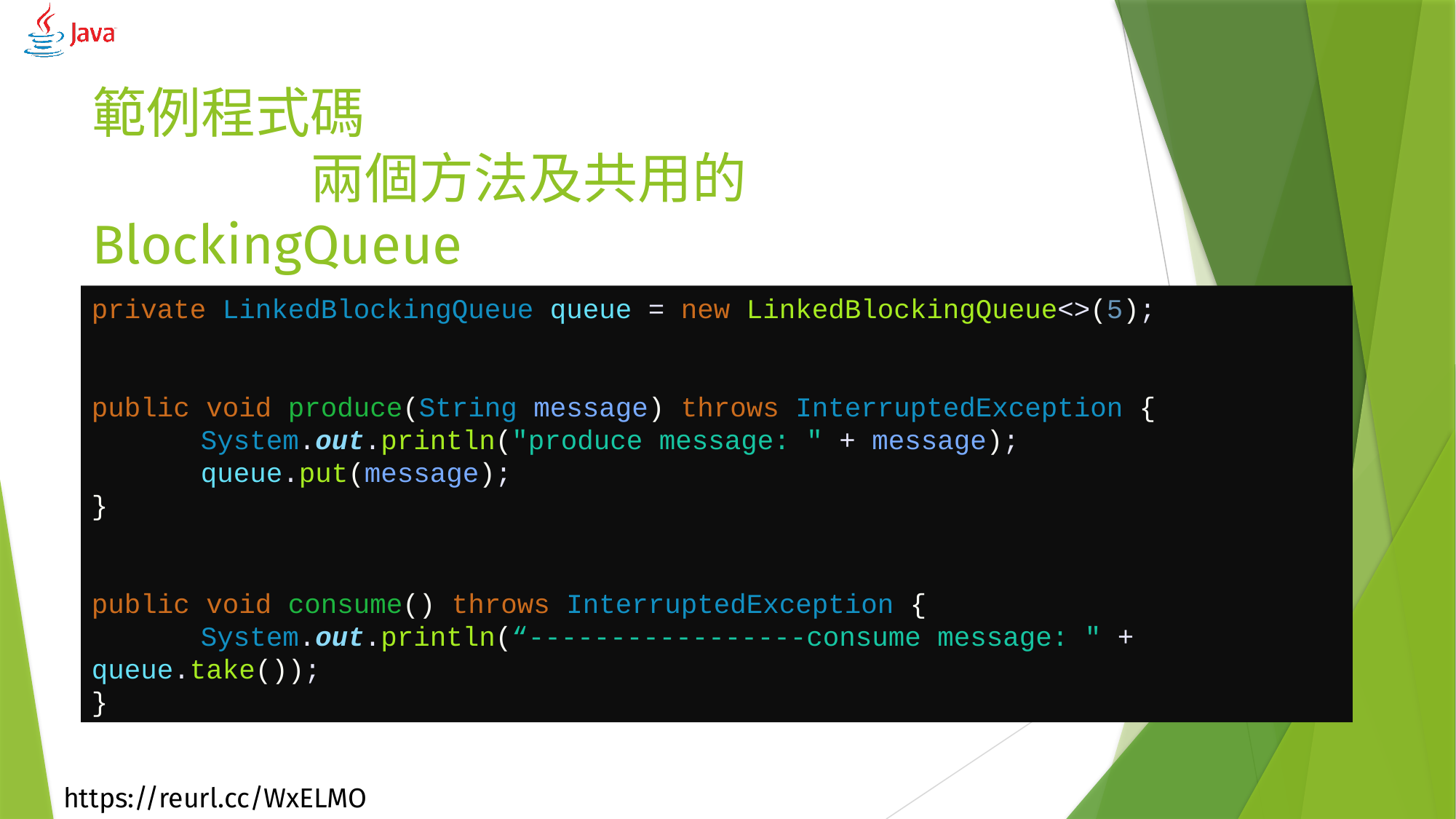

# 範例程式碼 兩個方法及共用的BlockingQueue
private LinkedBlockingQueue queue = new LinkedBlockingQueue<>(5);

public void produce(String message) throws InterruptedException {
	System.out.println("produce message: " + message);
	queue.put(message);
}

public void consume() throws InterruptedException {
	System.out.println(“-----------------consume message: " + queue.take());
}